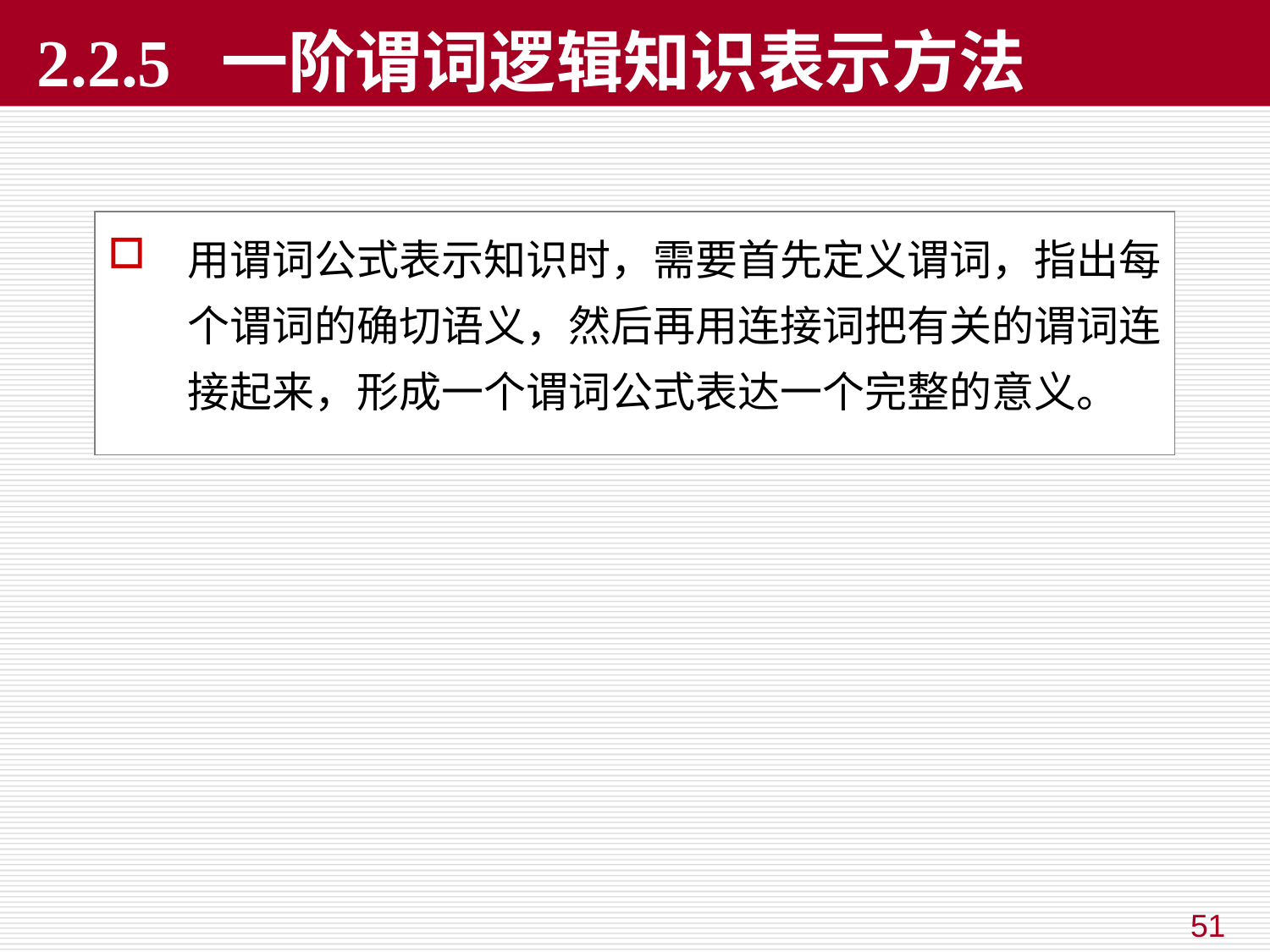

# 2.2.5  一阶谓词逻辑知识表示方法
用谓词公式表示知识时，需要首先定义谓词，指出每个谓词的确切语义，然后再用连接词把有关的谓词连接起来，形成一个谓词公式表达一个完整的意义。
51